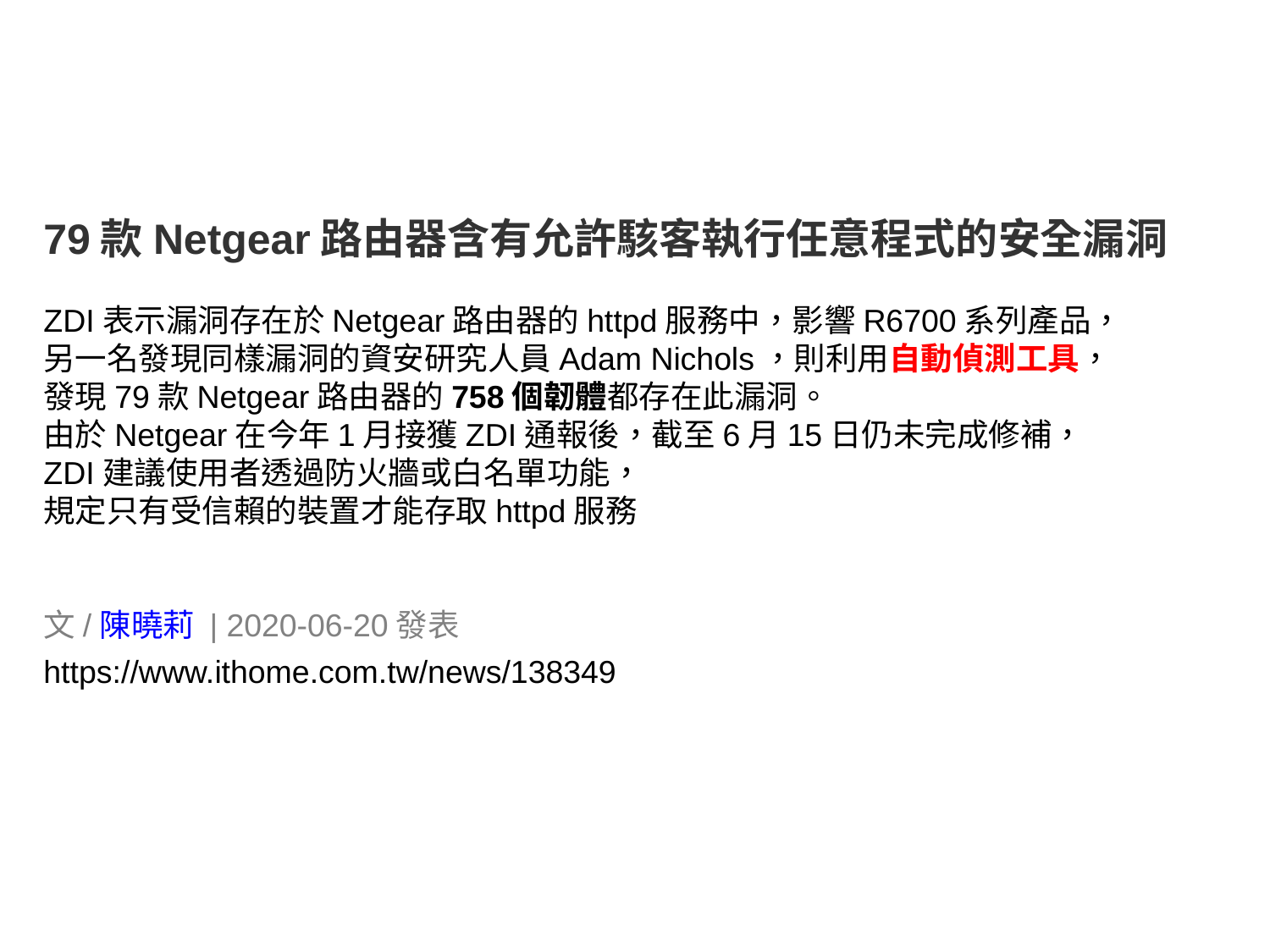

79款Netgear路由器含有允許駭客執行任意程式的安全漏洞

ZDI表示漏洞存在於Netgear路由器的httpd服務中，影響R6700系列產品，
另一名發現同樣漏洞的資安研究人員Adam Nichols，則利用自動偵測工具，
發現79款Netgear路由器的758個韌體都存在此漏洞。
由於Netgear在今年1月接獲ZDI通報後，截至6月15日仍未完成修補，
ZDI建議使用者透過防火牆或白名單功能，
規定只有受信賴的裝置才能存取httpd服務

文/陳曉莉 | 2020-06-20發表
https://www.ithome.com.tw/news/138349